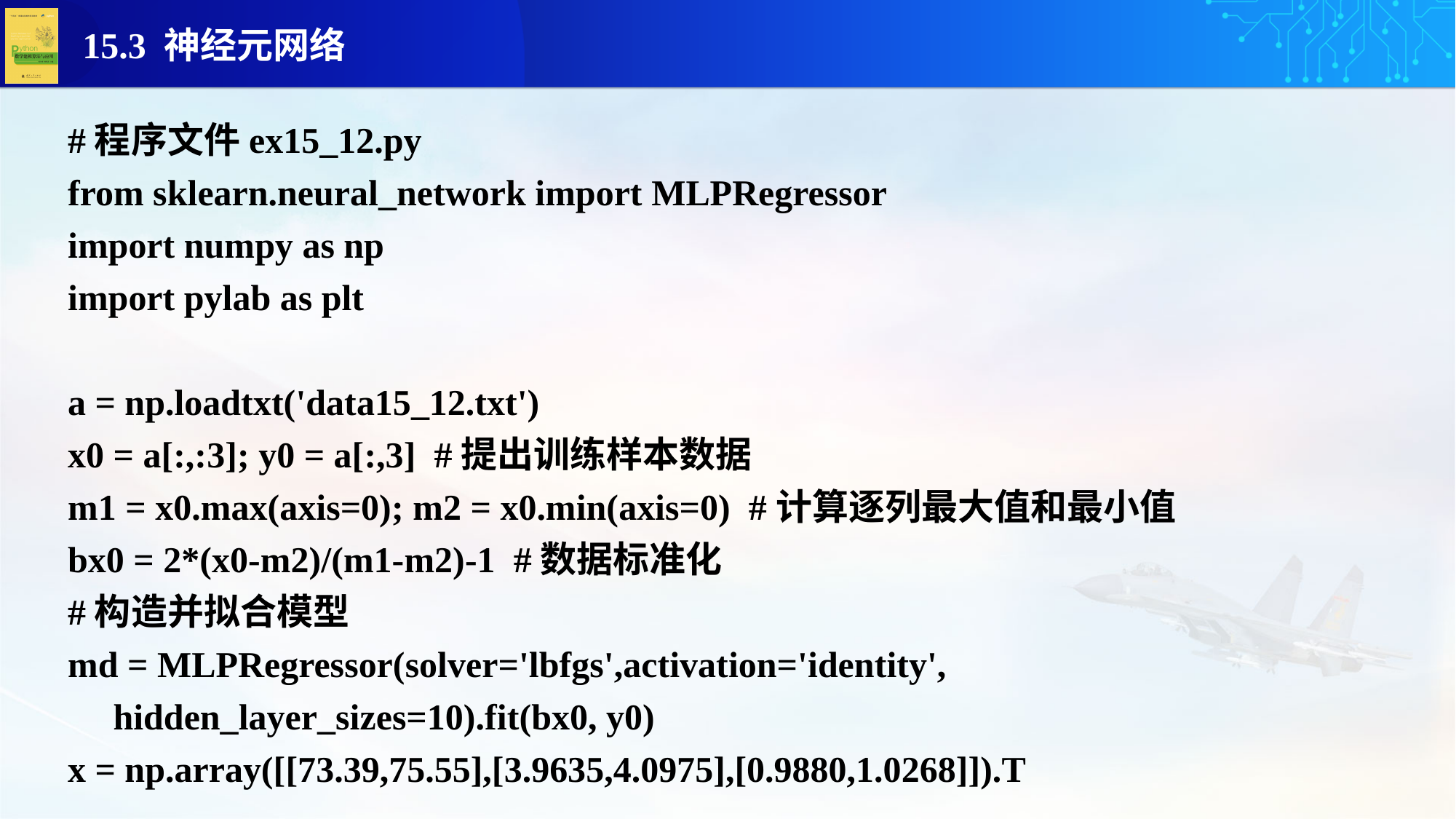

#程序文件ex15_12.py
from sklearn.neural_network import MLPRegressor
import numpy as np
import pylab as plt

a = np.loadtxt('data15_12.txt')
x0 = a[:,:3]; y0 = a[:,3]  #提出训练样本数据
m1 = x0.max(axis=0); m2 = x0.min(axis=0)  #计算逐列最大值和最小值
bx0 = 2*(x0-m2)/(m1-m2)-1  #数据标准化
#构造并拟合模型
md = MLPRegressor(solver='lbfgs',activation='identity',
     hidden_layer_sizes=10).fit(bx0, y0)
x = np.array([[73.39,75.55],[3.9635,4.0975],[0.9880,1.0268]]).T